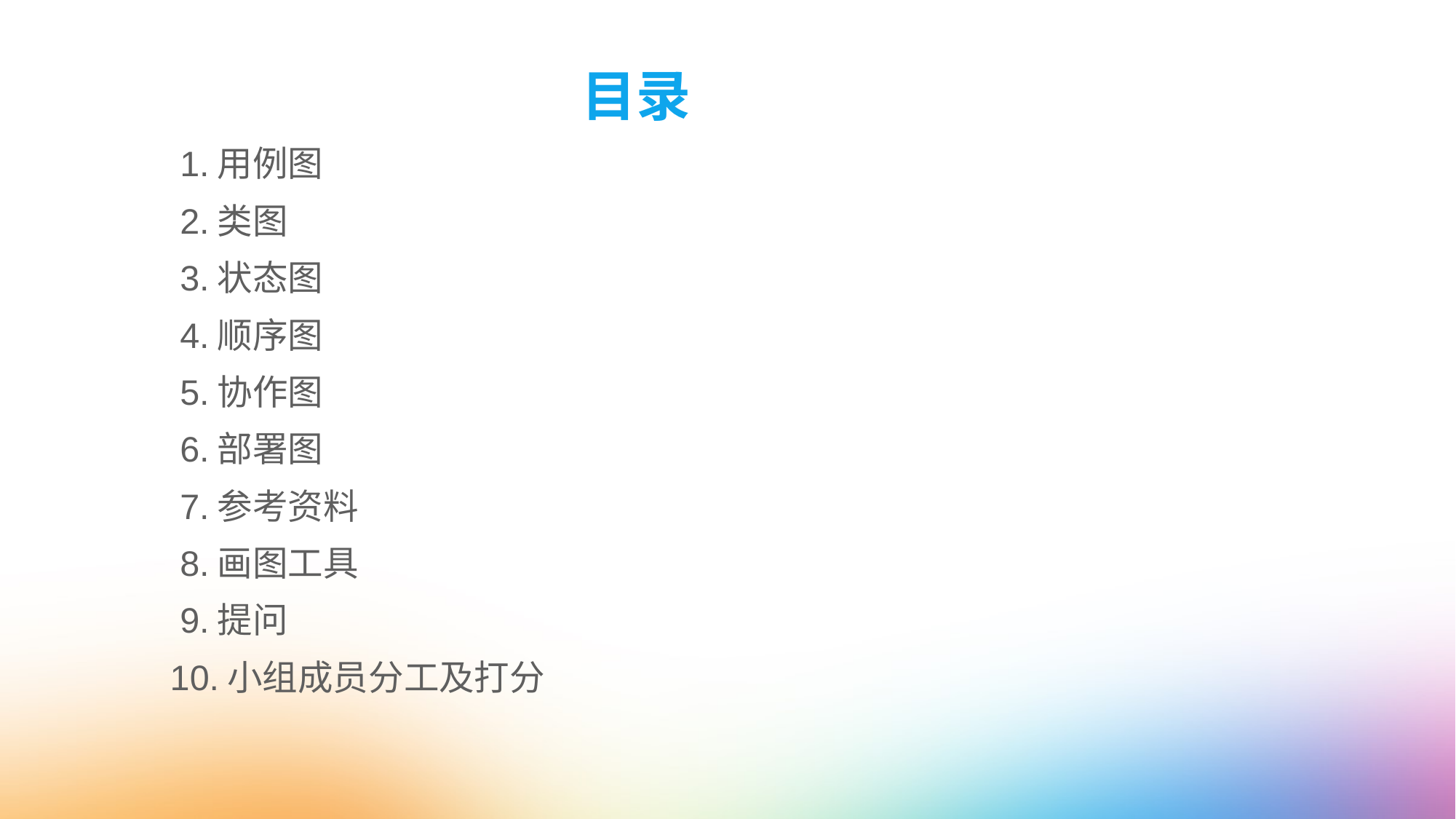

# 目录
  1.用例图
  2.类图
  3.状态图
  4.顺序图
  5.协作图
  6.部署图
  7.参考资料
  8.画图工具
  9.提问
 10.小组成员分工及打分